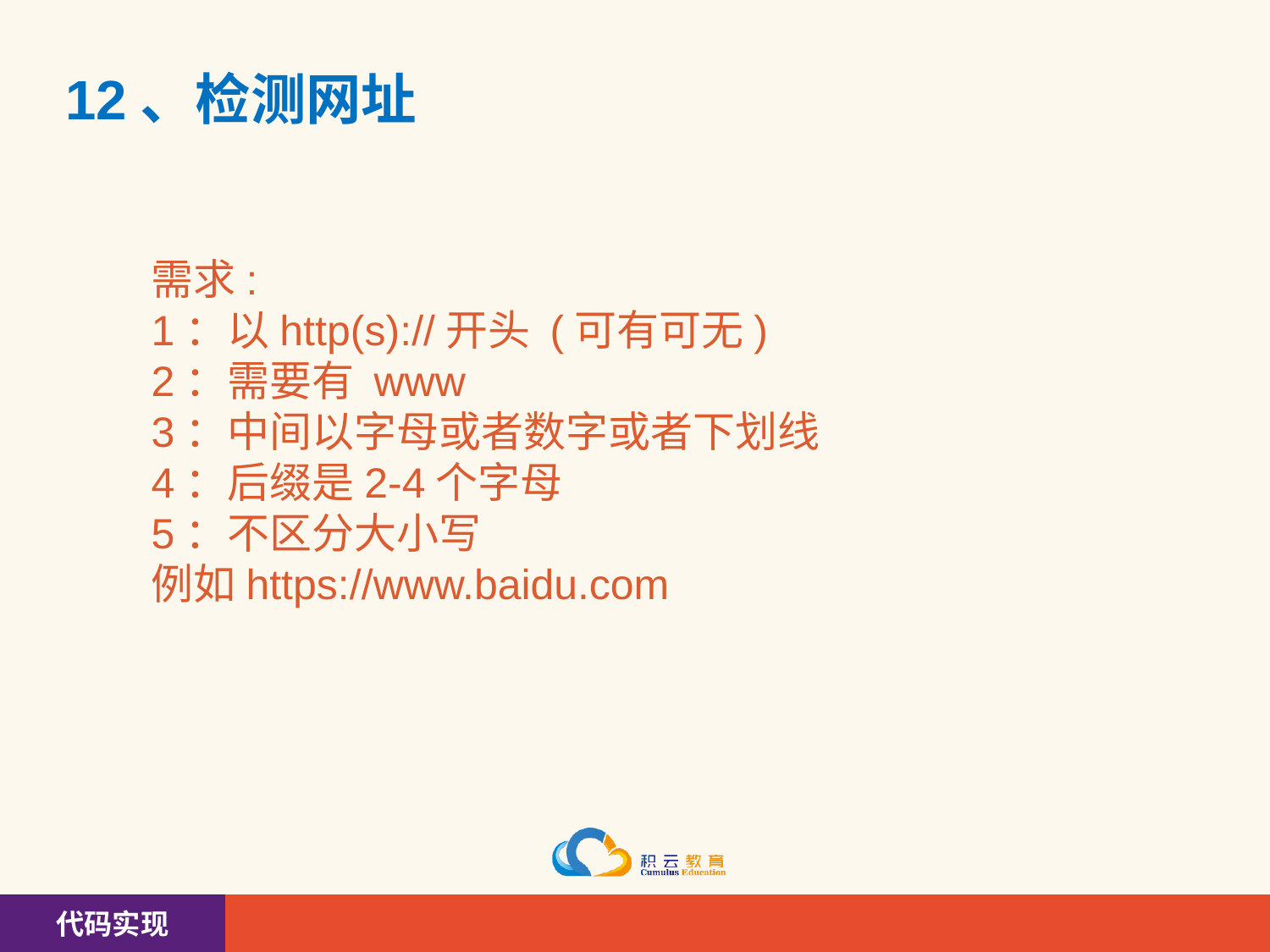

# 12、检测网址
需求:
1：以http(s)://开头 (可有可无)
2：需要有 www
3：中间以字母或者数字或者下划线
4：后缀是2-4个字母
5：不区分大小写
例如https://www.baidu.com